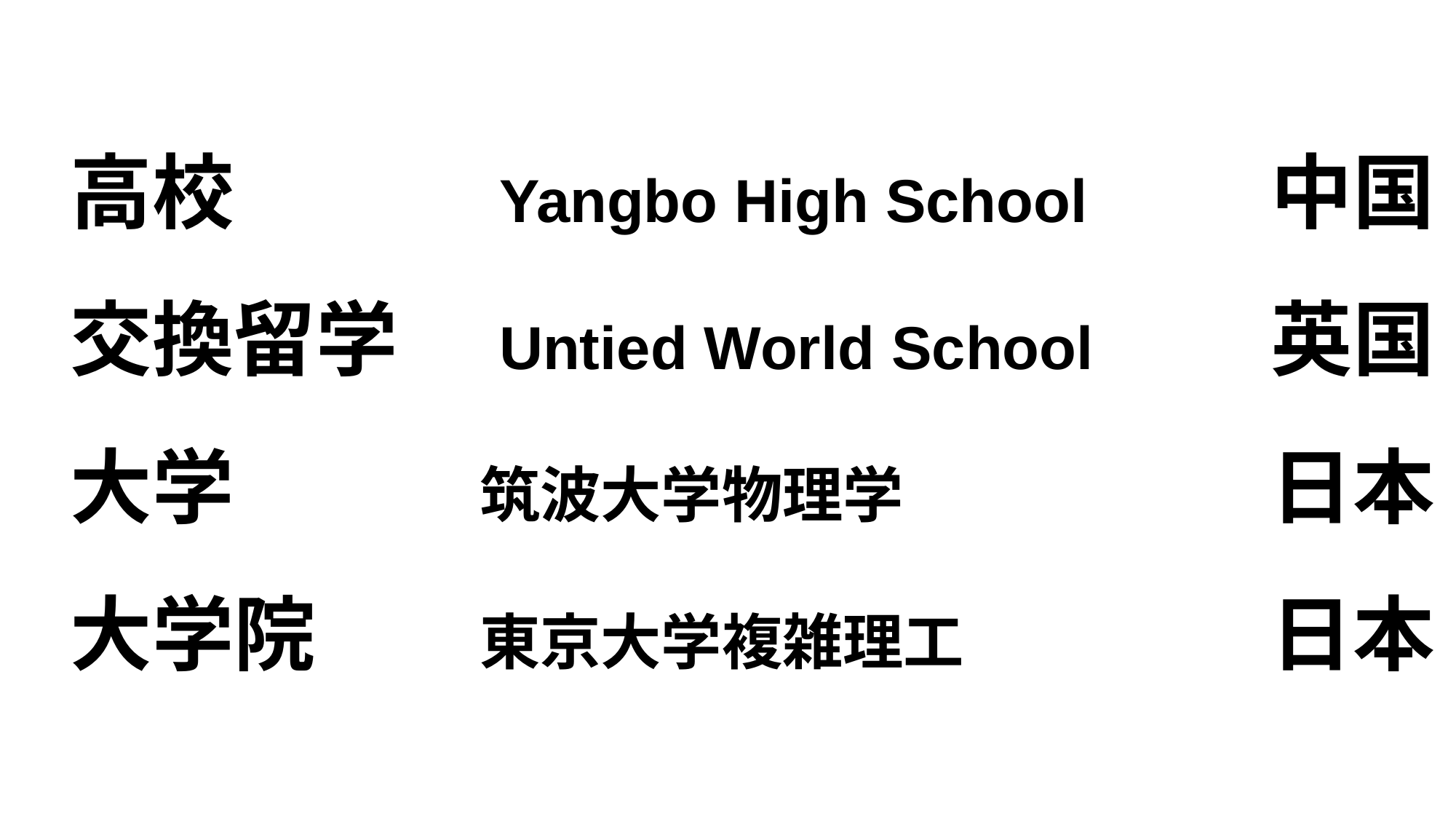

高校　　　Yangbo High School		中国
交換留学　Untied World School		英国
大学　　　筑波大学物理学				日本
大学院　　東京大学複雑理工 			日本